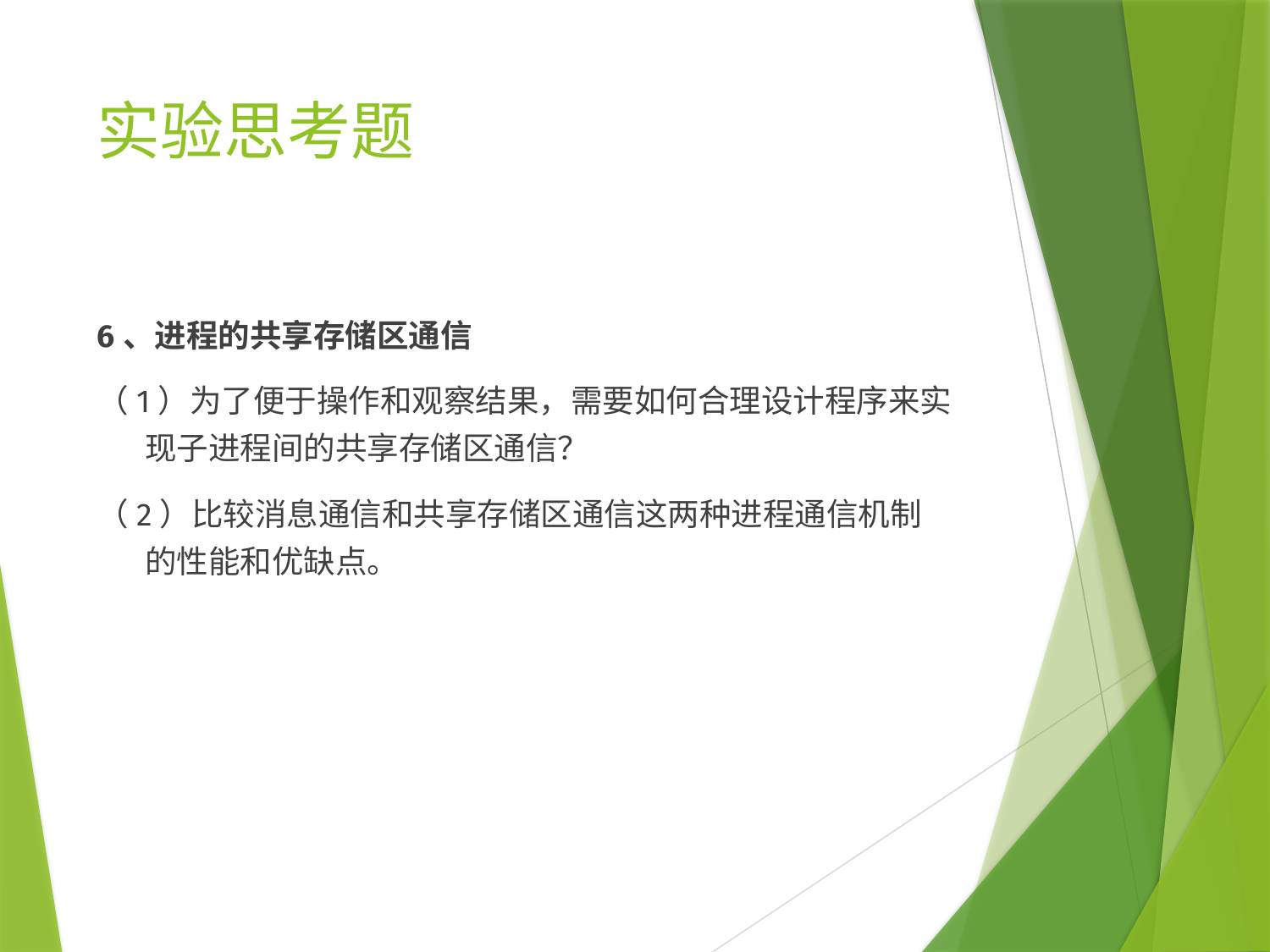

# 实验思考题
6、进程的共享存储区通信
（1）为了便于操作和观察结果，需要如何合理设计程序来实现子进程间的共享存储区通信？
（2）比较消息通信和共享存储区通信这两种进程通信机制的性能和优缺点。